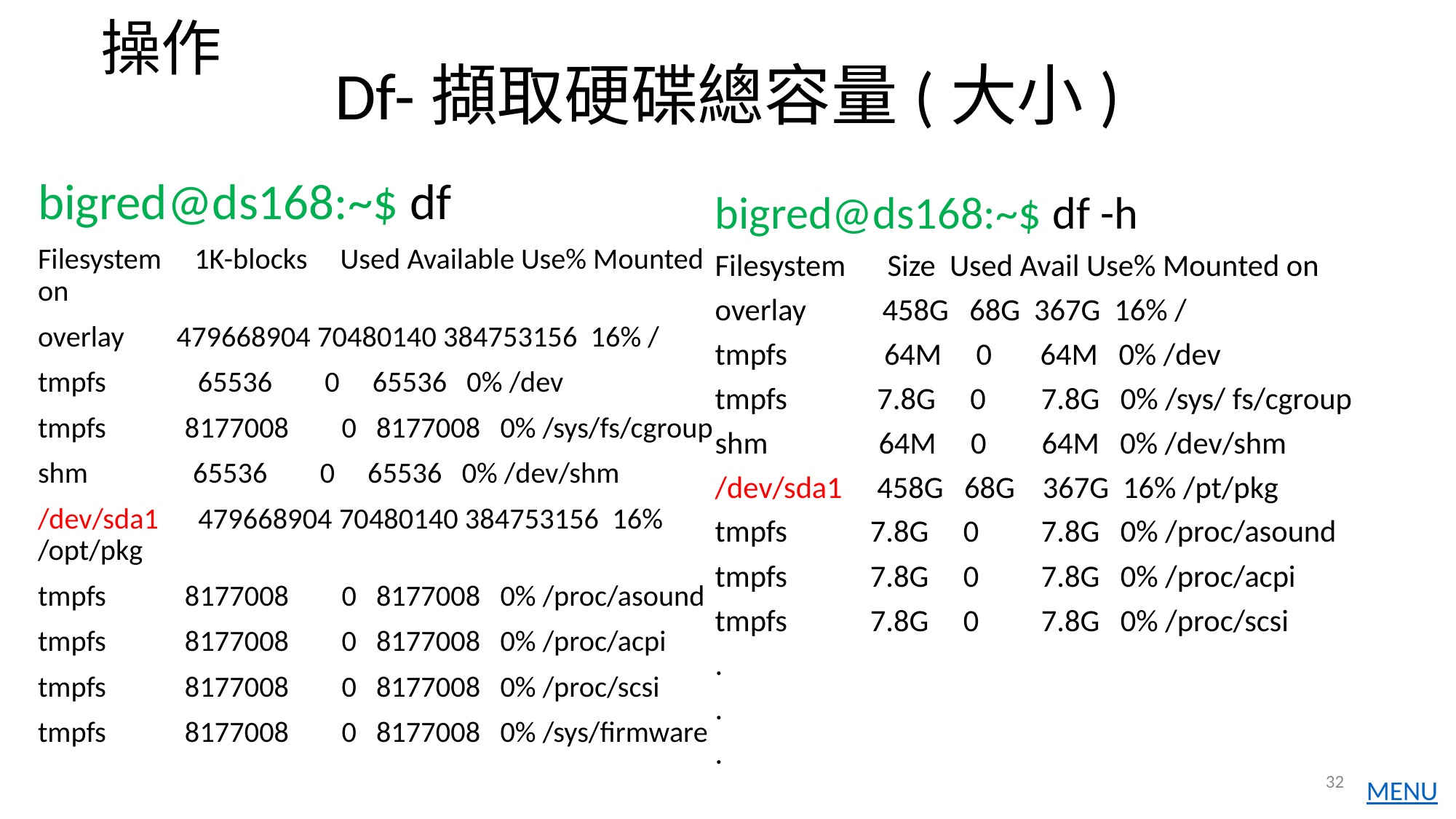

操作
# Df-擷取硬碟總容量(大小)
bigred@ds168:~$ df
Filesystem     1K-blocks     Used Available Use% Mounted on
overlay        479668904 70480140 384753156  16% /
tmpfs              65536        0     65536   0% /dev
tmpfs            8177008        0   8177008   0% /sys/fs/cgroup
shm                65536        0     65536   0% /dev/shm
/dev/sda1      479668904 70480140 384753156  16% /opt/pkg
tmpfs            8177008        0   8177008   0% /proc/asound
tmpfs            8177008        0   8177008   0% /proc/acpi
tmpfs            8177008        0   8177008   0% /proc/scsi
tmpfs            8177008        0   8177008   0% /sys/firmware

bigred@ds168:~$ df -h
Filesystem      Size  Used Avail Use% Mounted on
overlay           458G   68G  367G  16% /
tmpfs              64M     0       64M   0% /dev
tmpfs             7.8G     0        7.8G   0% /sys/ fs/cgroup
shm                64M     0        64M   0% /dev/shm
/dev/sda1     458G   68G    367G  16% /pt/pkg
tmpfs            7.8G     0         7.8G   0% /proc/asound
tmpfs            7.8G     0         7.8G   0% /proc/acpi
tmpfs            7.8G     0         7.8G   0% /proc/scsi
.
.
.

32